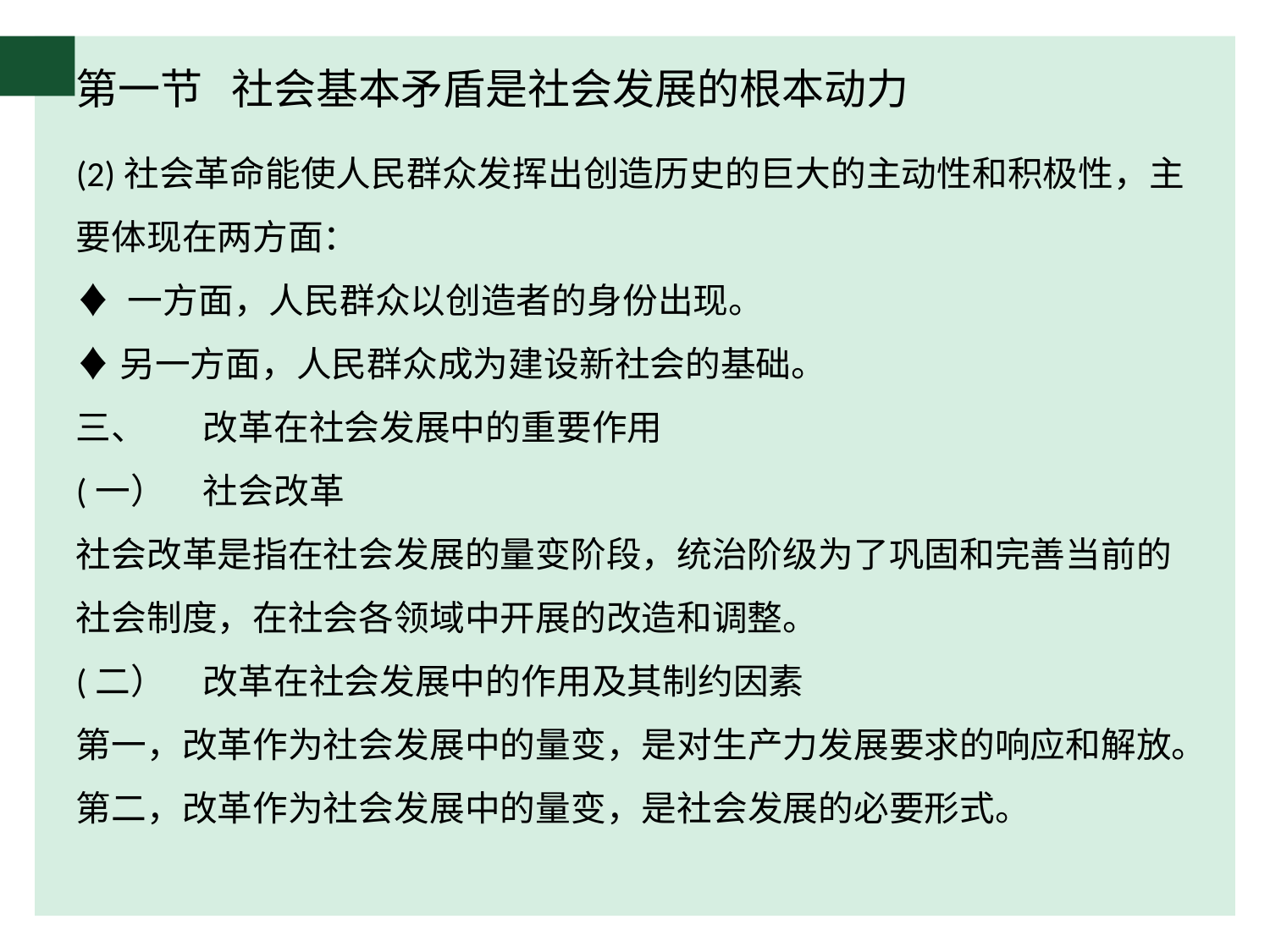

# 第一节   社会基本矛盾是社会发展的根本动力
(2)社会革命能使人民群众发挥出创造历史的巨大的主动性和积极性，主要体现在两方面：
♦ 一方面，人民群众以创造者的身份出现。
♦另一方面，人民群众成为建设新社会的基础。
三、	改革在社会发展中的重要作用
(一）	社会改革
社会改革是指在社会发展的量变阶段，统治阶级为了巩固和完善当前的社会制度，在社会各领域中开展的改造和调整。
(二）	改革在社会发展中的作用及其制约因素
第一，改革作为社会发展中的量变，是对生产力发展要求的响应和解放。
第二，改革作为社会发展中的量变，是社会发展的必要形式。